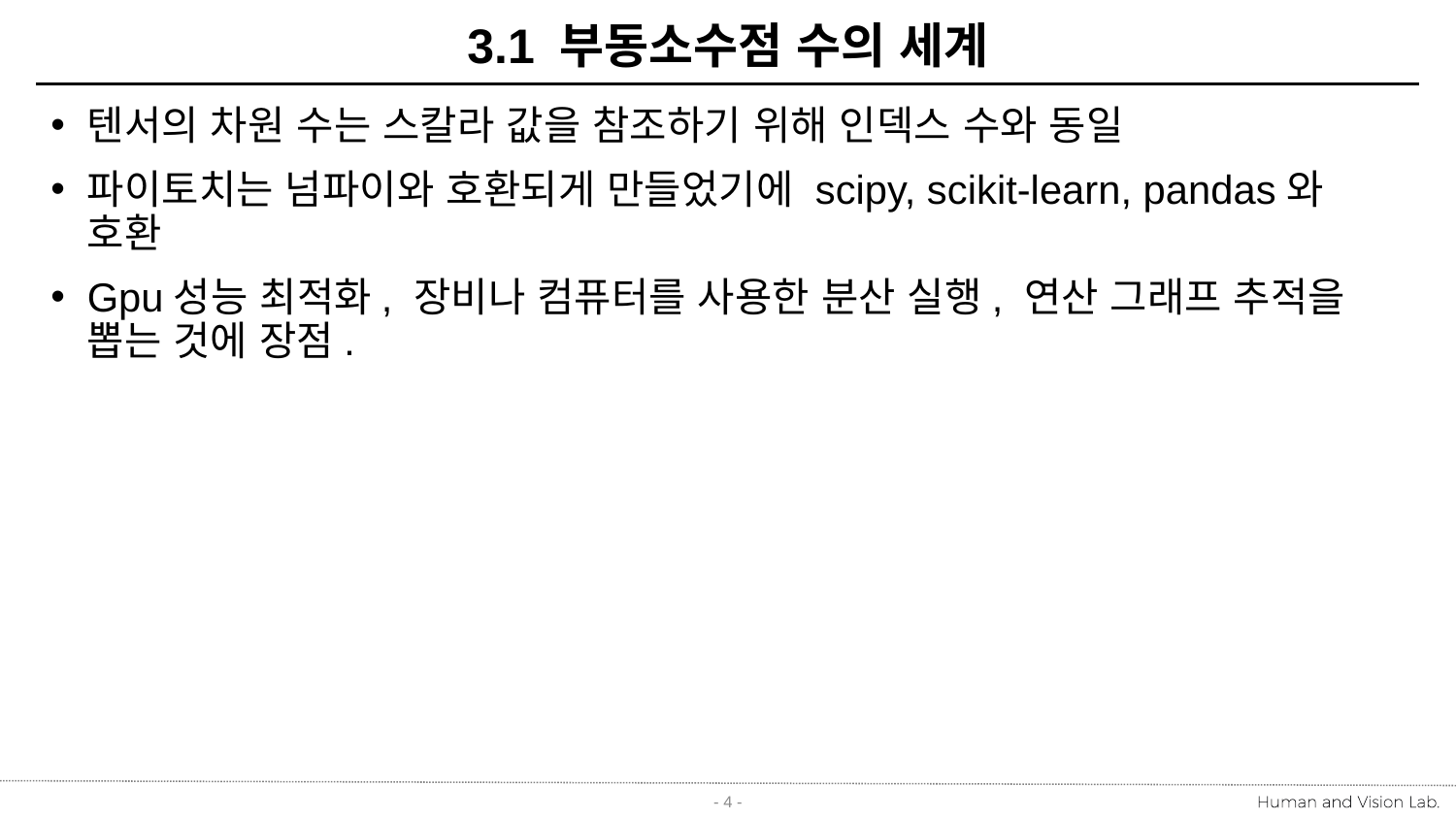

# 3.1 부동소수점 수의 세계
텐서의 차원 수는 스칼라 값을 참조하기 위해 인덱스 수와 동일
파이토치는 넘파이와 호환되게 만들었기에 scipy, scikit-learn, pandas와 호환
Gpu성능 최적화, 장비나 컴퓨터를 사용한 분산 실행, 연산 그래프 추적을 뽑는 것에 장점.

- 4 -